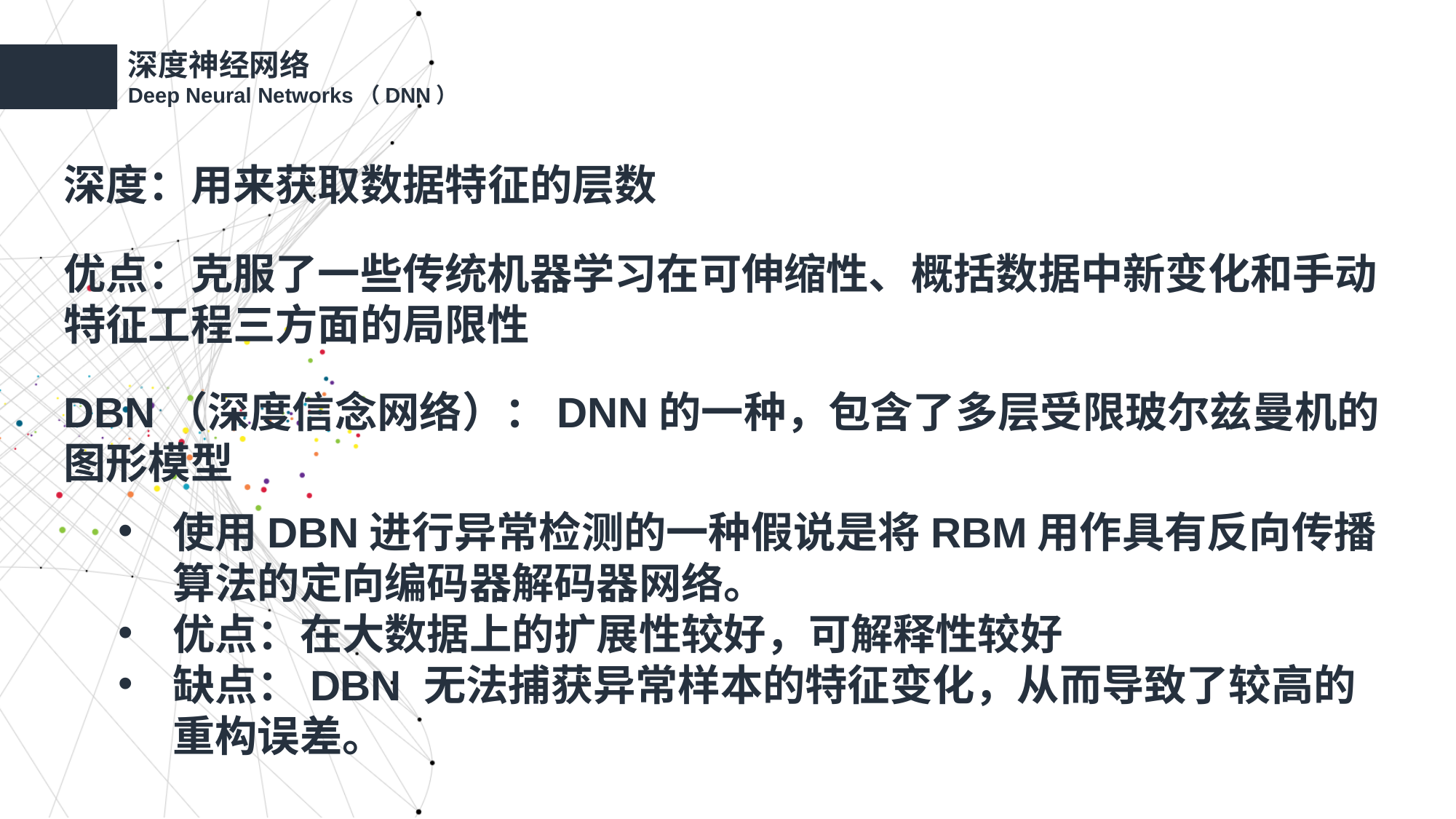

深度神经网络
Deep Neural Networks（DNN）

深度：用来获取数据特征的层数
优点：克服了一些传统机器学习在可伸缩性、概括数据中新变化和手动特征工程三方面的局限性
DBN（深度信念网络）：DNN的一种，包含了多层受限玻尔兹曼机的图形模型
使用DBN进行异常检测的一种假说是将RBM用作具有反向传播算法的定向编码器解码器网络。
优点：在大数据上的扩展性较好，可解释性较好
缺点：DBN 无法捕获异常样本的特征变化，从而导致了较高的重构误差。